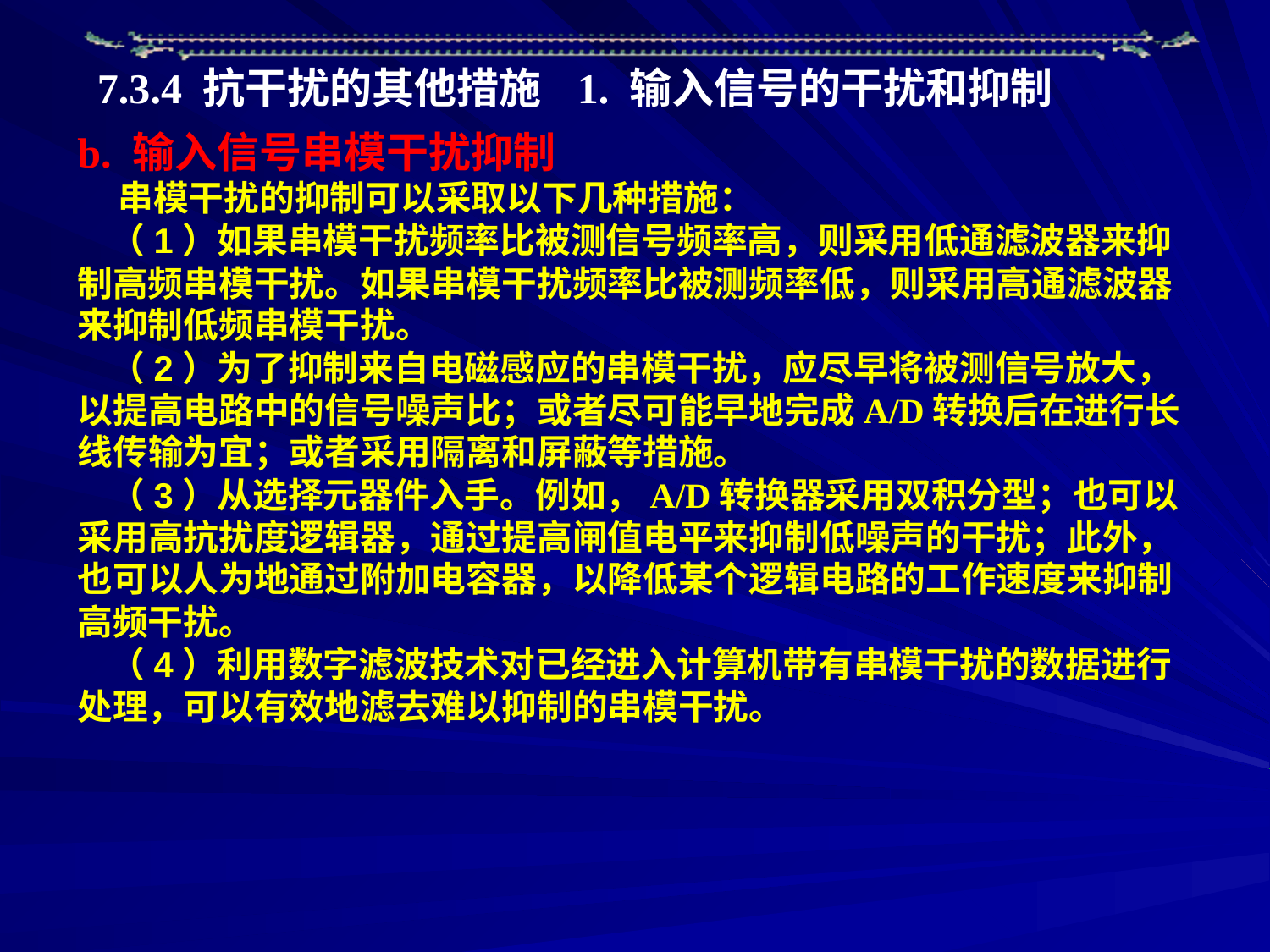

7.3.4 抗干扰的其他措施
1. 输入信号的干扰和抑制
b. 输入信号串模干扰抑制
    串模干扰的抑制可以采取以下几种措施：
   （1）如果串模干扰频率比被测信号频率高，则采用低通滤波器来抑制高频串模干扰。如果串模干扰频率比被测频率低，则采用高通滤波器来抑制低频串模干扰。
   （2）为了抑制来自电磁感应的串模干扰，应尽早将被测信号放大，以提高电路中的信号噪声比；或者尽可能早地完成A/D转换后在进行长线传输为宜；或者采用隔离和屏蔽等措施。
   （3）从选择元器件入手。例如，A/D转换器采用双积分型；也可以采用高抗扰度逻辑器，通过提高闸值电平来抑制低噪声的干扰；此外，也可以人为地通过附加电容器，以降低某个逻辑电路的工作速度来抑制高频干扰。
   （4）利用数字滤波技术对已经进入计算机带有串模干扰的数据进行处理，可以有效地滤去难以抑制的串模干扰。